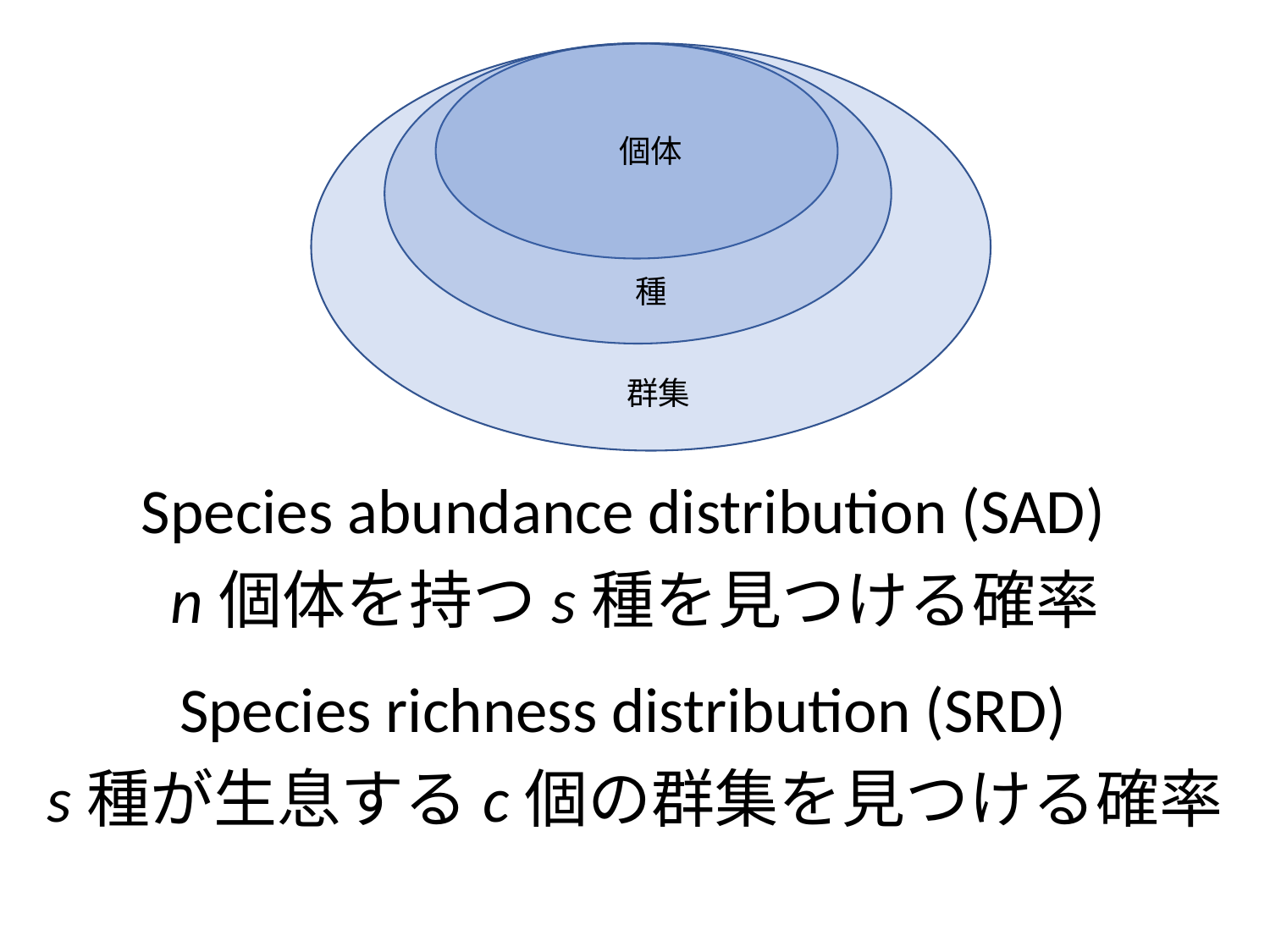

個体
種
群集
Species abundance distribution (SAD)
n個体を持つs種を見つける確率
Species richness distribution (SRD)
s種が生息するc個の群集を見つける確率